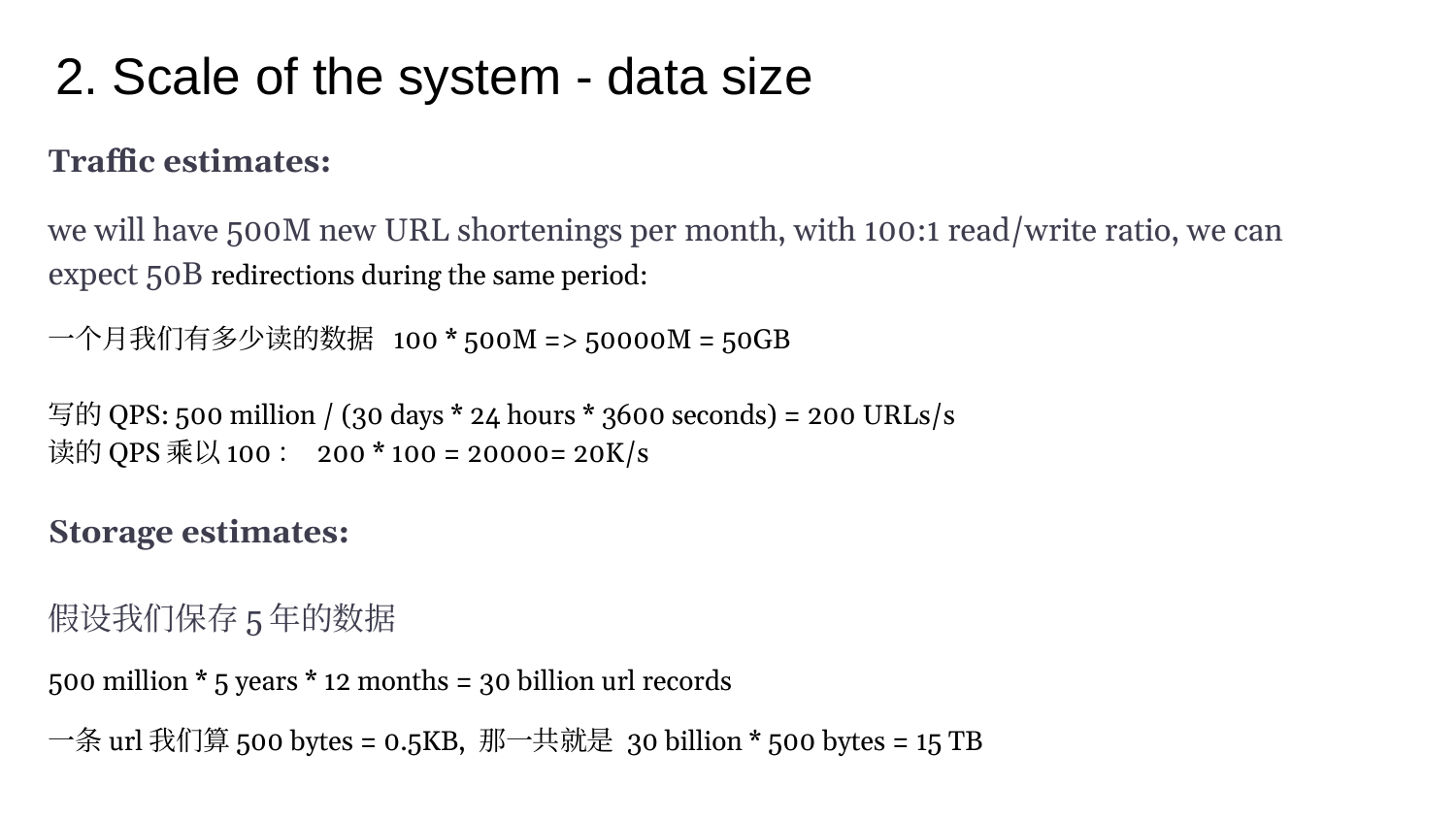

# 2. Scale of the system - data size
Traffic estimates:
we will have 500M new URL shortenings per month, with 100:1 read/write ratio, we can expect 50B redirections during the same period:
一个月我们有多少读的数据  100 * 500M => 50000M = 50GB

写的QPS: 500 million / (30 days * 24 hours * 3600 seconds) = 200 URLs/s
读的QPS乘以100： 200 * 100 = 20000= 20K/s

Storage estimates:

假设我们保存5年的数据
500 million * 5 years * 12 months = 30 billion url records
一条url我们算500 bytes = 0.5KB, 那一共就是 30 billion * 500 bytes = 15 TB